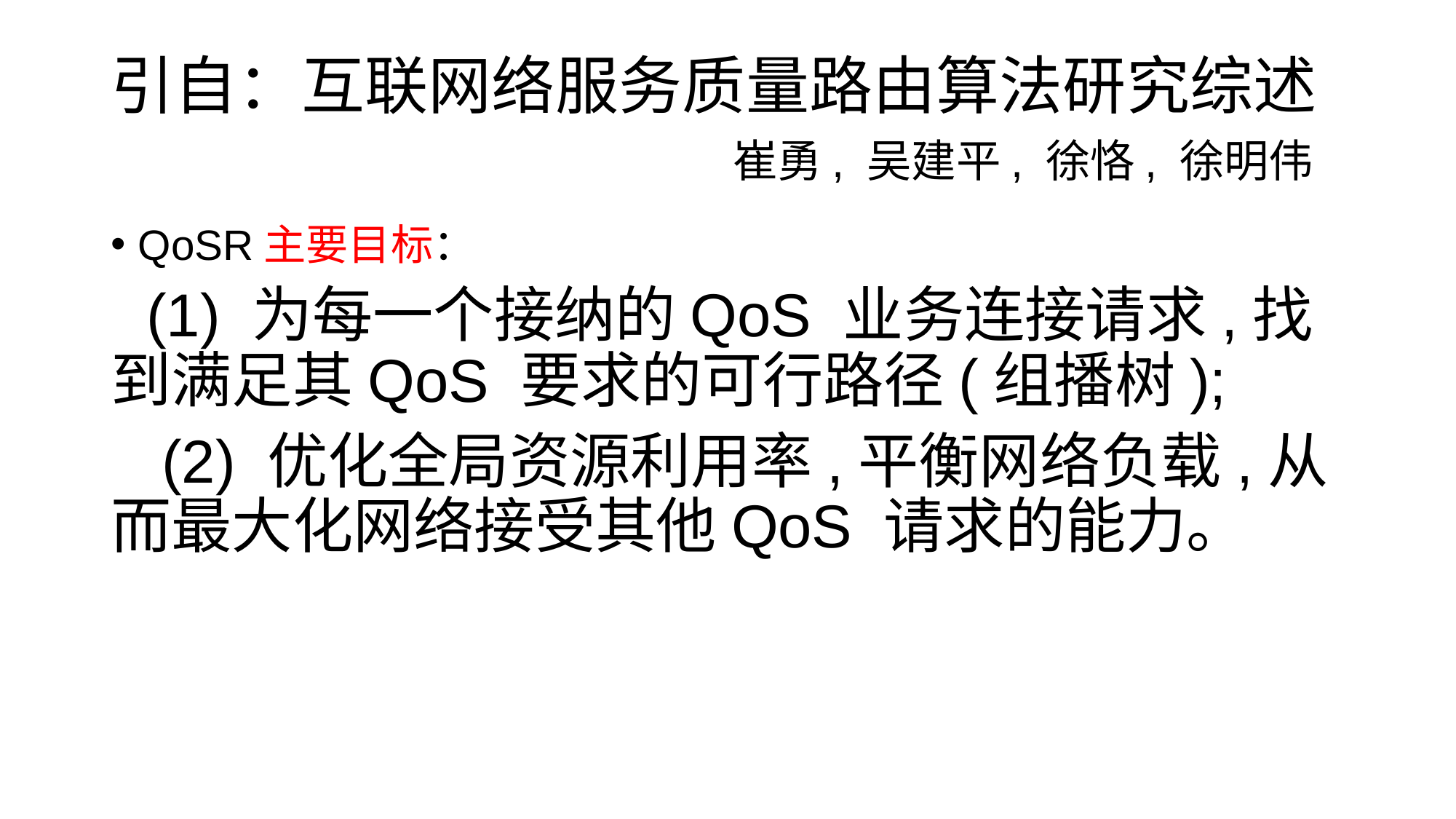

# 引自：互联网络服务质量路由算法研究综述 崔勇, 吴建平, 徐恪, 徐明伟
QoSR主要目标：
   (1) 为每一个接纳的QoS 业务连接请求,找到满足其QoS 要求的可行路径(组播树);
   (2) 优化全局资源利用率,平衡网络负载,从而最大化网络接受其他QoS 请求的能力。